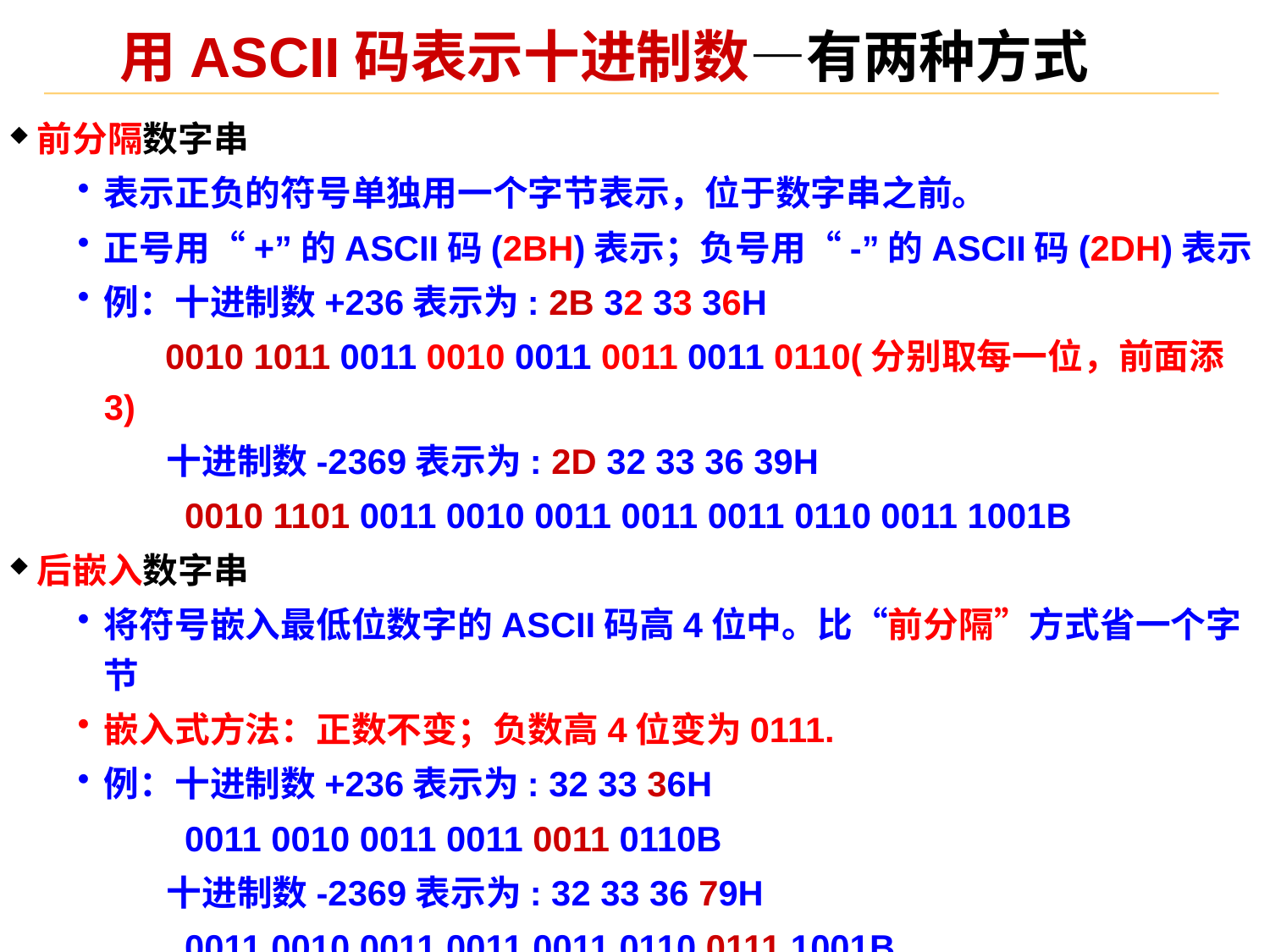

# 用ASCII码表示十进制数—有两种方式
前分隔数字串
表示正负的符号单独用一个字节表示，位于数字串之前。
正号用“+”的ASCII码(2BH)表示；负号用“-”的ASCII码(2DH)表示
例：十进制数+236表示为: 2B 32 33 36H
         0010 1011 0011 0010 0011 0011 0011 0110(分别取每一位，前面添3)
          十进制数-2369表示为: 2D 32 33 36 39H
           0010 1101 0011 0010 0011 0011 0011 0110 0011 1001B
后嵌入数字串
将符号嵌入最低位数字的ASCII码高4位中。比“前分隔”方式省一个字节
嵌入式方法：正数不变；负数高4位变为0111.
例：十进制数+236表示为: 32 33 36H
           0011 0010 0011 0011 0011 0110B
          十进制数-2369表示为: 32 33 36 79H
           0011 0010 0011 0011 0011 0110 0111 1001B
ASCII码方式的缺点：占空间大，且需转换成二进制数或BCD码才能计算。
27